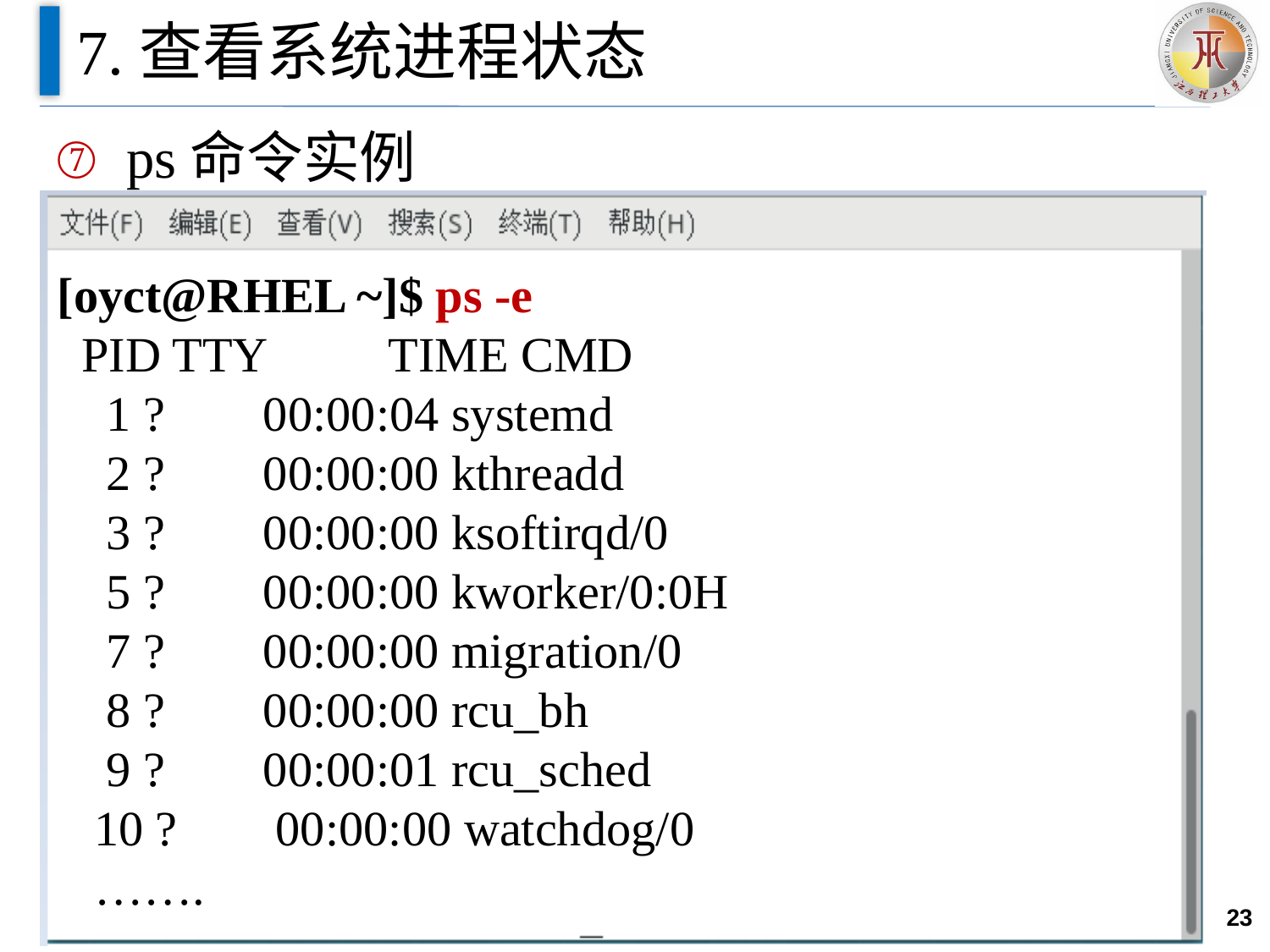

# 7.查看系统进程状态
ps命令实例
[oyct@RHEL ~]$ ps -e
  PID TTY          TIME CMD
    1 ?        00:00:04 systemd
    2 ?        00:00:00 kthreadd
    3 ?        00:00:00 ksoftirqd/0
    5 ?        00:00:00 kworker/0:0H
    7 ?        00:00:00 migration/0
    8 ?        00:00:00 rcu_bh
    9 ?        00:00:01 rcu_sched
   10 ?        00:00:00 watchdog/0
   …….

23